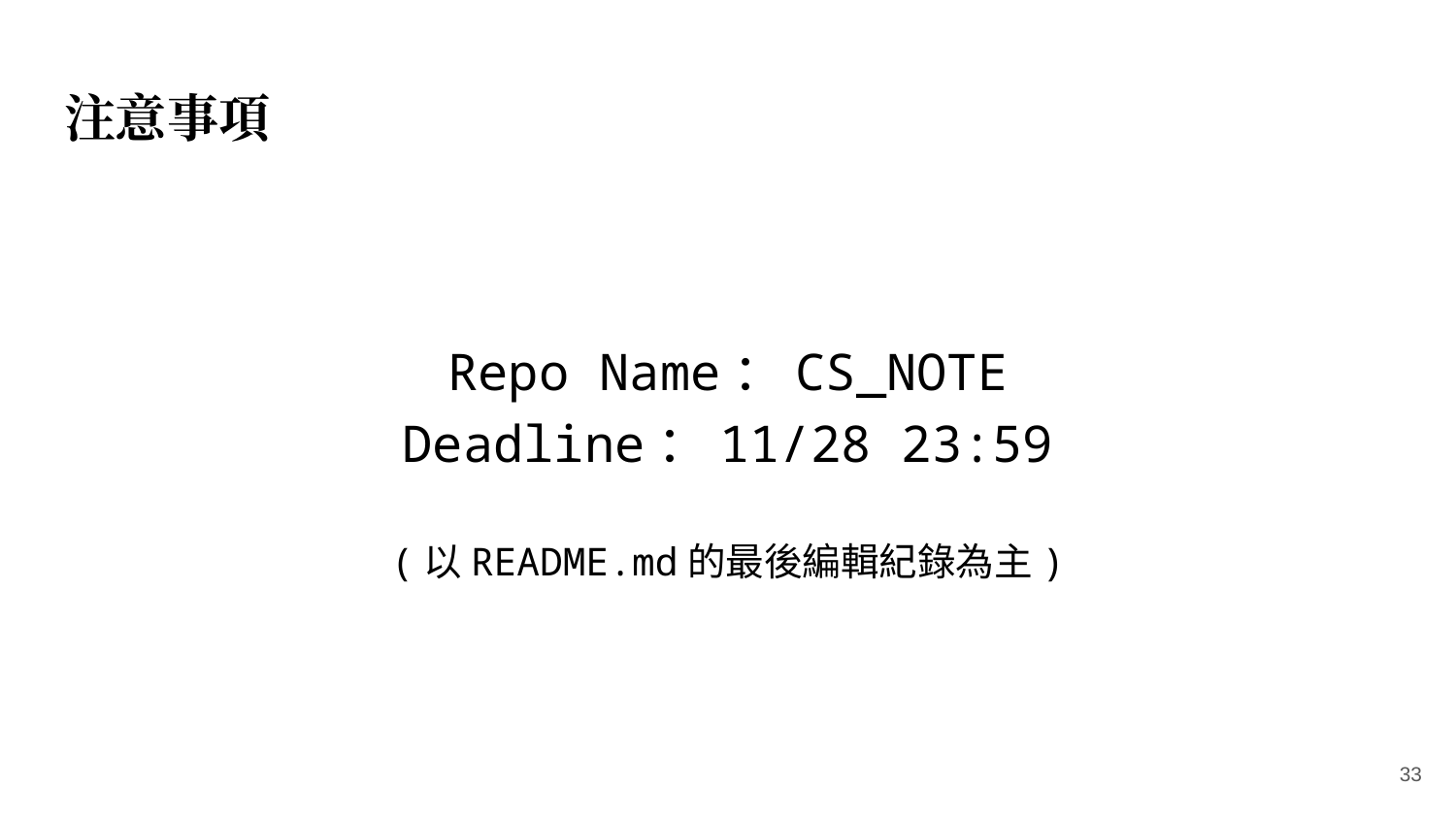

# 注意事項
Repo Name：CS_NOTE
Deadline：11/28 23:59

(以README.md的最後編輯紀錄為主)
33